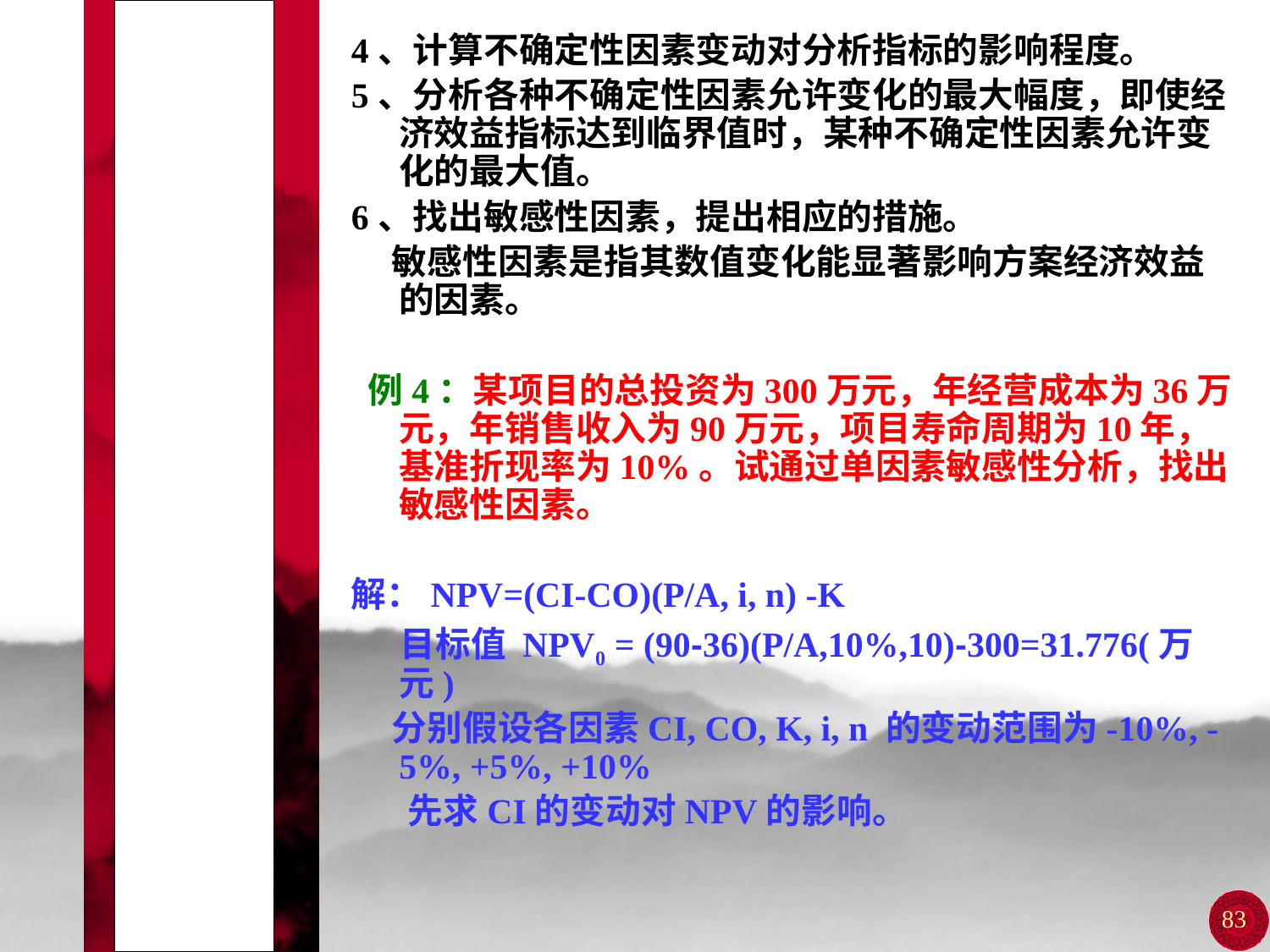

# 第二节      敏感性分析
4、计算不确定性因素变动对分析指标的影响程度。
5、分析各种不确定性因素允许变化的最大幅度，即使经济效益指标达到临界值时，某种不确定性因素允许变化的最大值。
6、找出敏感性因素，提出相应的措施。
    敏感性因素是指其数值变化能显著影响方案经济效益的因素。

 例4：某项目的总投资为300万元，年经营成本为36万元，年销售收入为90万元，项目寿命周期为10年，基准折现率为10%。试通过单因素敏感性分析，找出敏感性因素。

解：NPV=(CI-CO)(P/A, i, n) -K
     目标值 NPV0 = (90-36)(P/A,10%,10)-300=31.776(万元)
    分别假设各因素CI, CO, K, i, n 的变动范围为-10%, -5%, +5%, +10%
      先求CI的变动对NPV的影响。

83